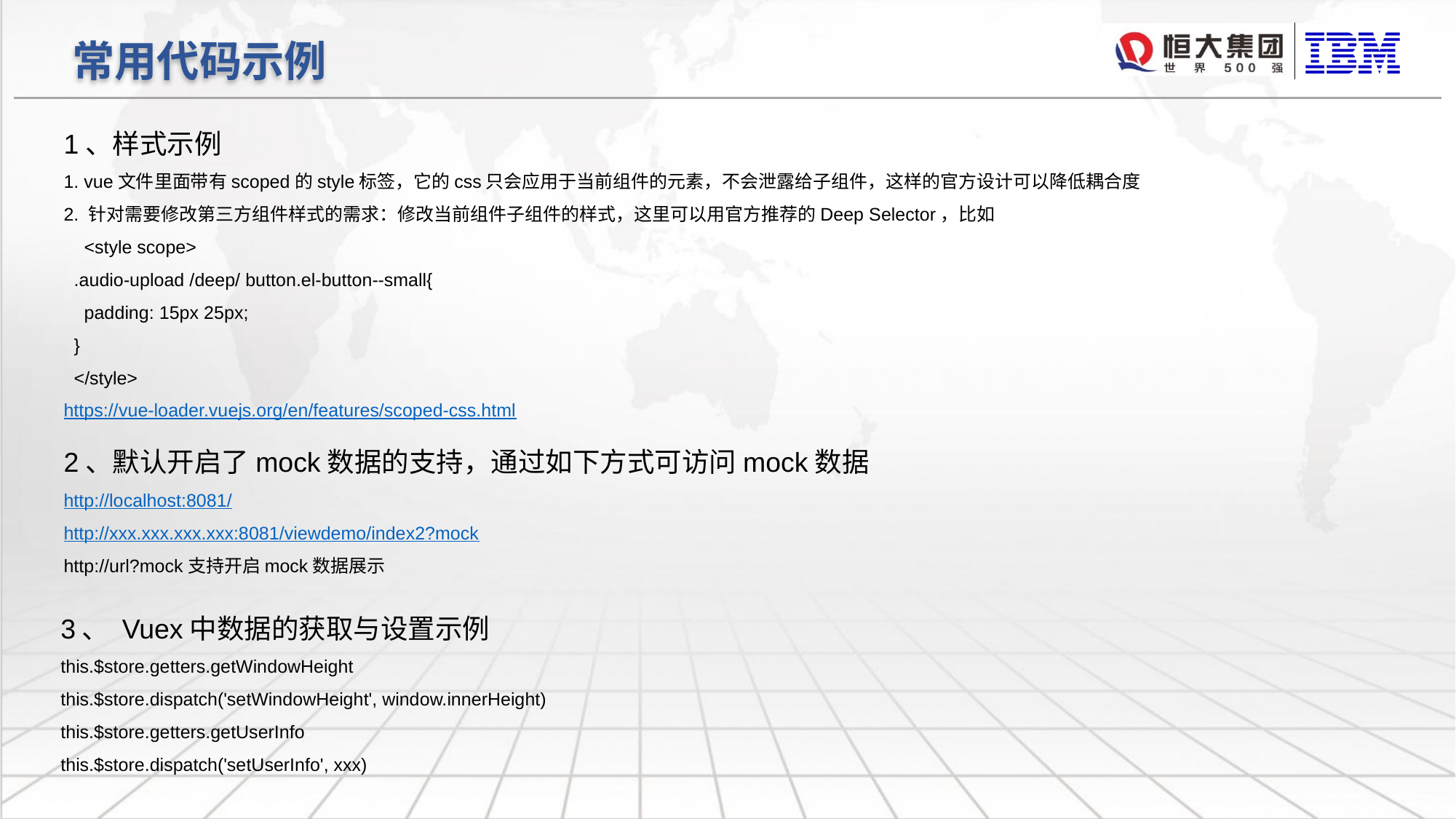

常用代码示例
1、样式示例
1. vue文件里面带有scoped的style标签，它的css只会应用于当前组件的元素，不会泄露给子组件，这样的官方设计可以降低耦合度
2. 针对需要修改第三方组件样式的需求：修改当前组件子组件的样式，这里可以用官方推荐的Deep Selector，比如
    <style scope>
  .audio-upload /deep/ button.el-button--small{
    padding: 15px 25px;
  }
  </style>
https://vue-loader.vuejs.org/en/features/scoped-css.html

2、默认开启了mock数据的支持，通过如下方式可访问mock数据
http://localhost:8081/
http://xxx.xxx.xxx.xxx:8081/viewdemo/index2?mock
http://url?mock支持开启mock数据展示
3、 Vuex中数据的获取与设置示例
this.$store.getters.getWindowHeight
this.$store.dispatch('setWindowHeight', window.innerHeight)
this.$store.getters.getUserInfo
this.$store.dispatch('setUserInfo', xxx)